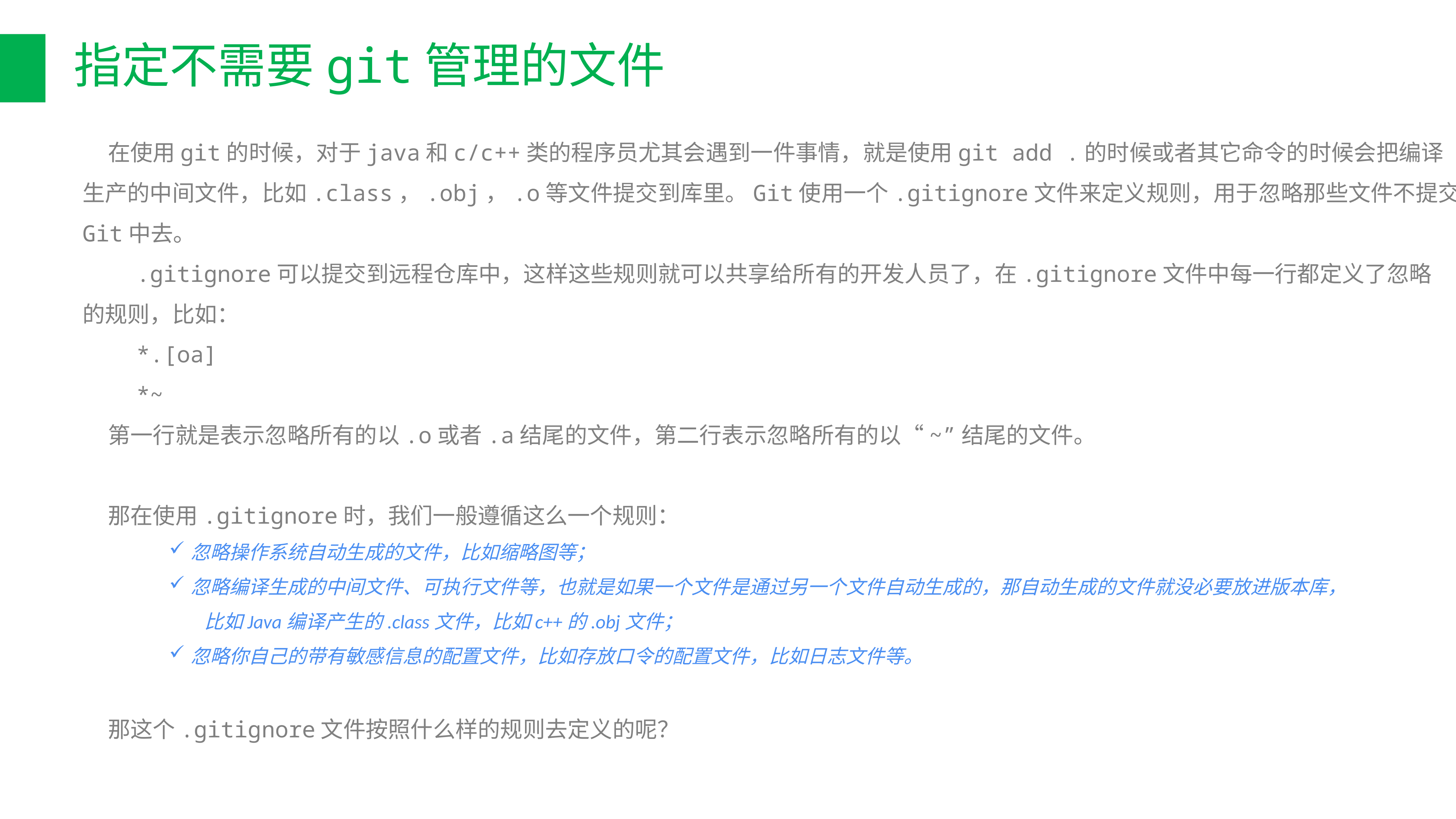

# 指定不需要git管理的文件
    在使用git的时候，对于java和c/c++类的程序员尤其会遇到一件事情，就是使用git add .的时候或者其它命令的时候会把编译
生产的中间文件，比如.class，.obj，.o等文件提交到库里。Git使用一个.gitignore文件来定义规则，用于忽略那些文件不提交到
Git中去。
    .gitignore可以提交到远程仓库中，这样这些规则就可以共享给所有的开发人员了，在.gitignore文件中每一行都定义了忽略
的规则，比如：
    *.[oa]
    *~
    第一行就是表示忽略所有的以.o或者.a结尾的文件，第二行表示忽略所有的以“~”结尾的文件。

    那在使用.gitignore时，我们一般遵循这么一个规则：
忽略操作系统自动生成的文件，比如缩略图等；
忽略编译生成的中间文件、可执行文件等，也就是如果一个文件是通过另一个文件自动生成的，那自动生成的文件就没必要放进版本库，
                           比如Java编译产生的.class文件，比如c++的.obj文件；
忽略你自己的带有敏感信息的配置文件，比如存放口令的配置文件，比如日志文件等。

    那这个.gitignore文件按照什么样的规则去定义的呢？